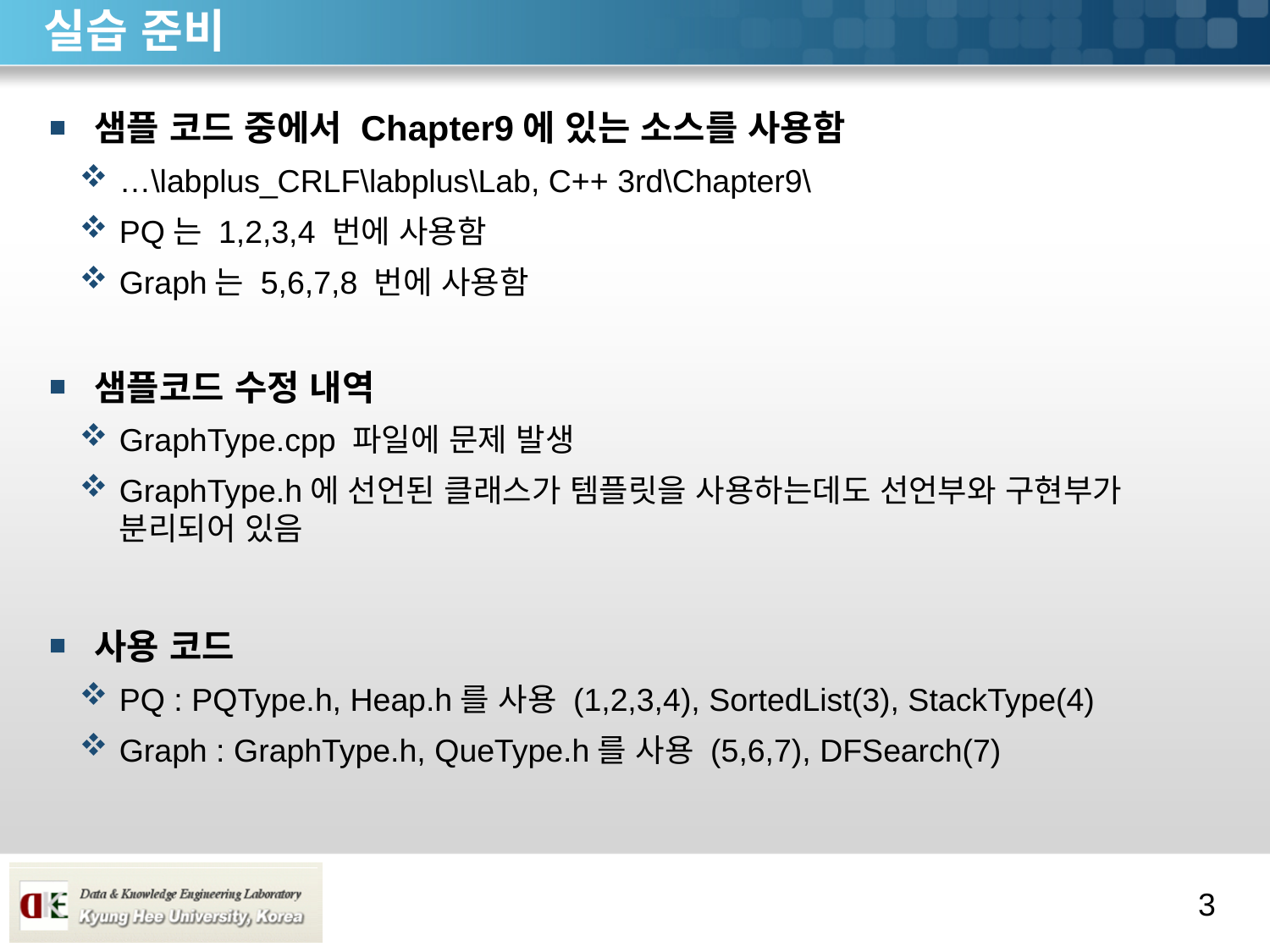

# 실습 준비
샘플 코드 중에서 Chapter9에 있는 소스를 사용함
…\labplus_CRLF\labplus\Lab, C++ 3rd\Chapter9\
PQ는 1,2,3,4 번에 사용함
Graph는 5,6,7,8 번에 사용함

샘플코드 수정 내역
GraphType.cpp 파일에 문제 발생
GraphType.h에 선언된 클래스가 템플릿을 사용하는데도 선언부와 구현부가 분리되어 있음

사용 코드
PQ : PQType.h, Heap.h를 사용 (1,2,3,4), SortedList(3), StackType(4)
Graph : GraphType.h, QueType.h를 사용 (5,6,7), DFSearch(7)